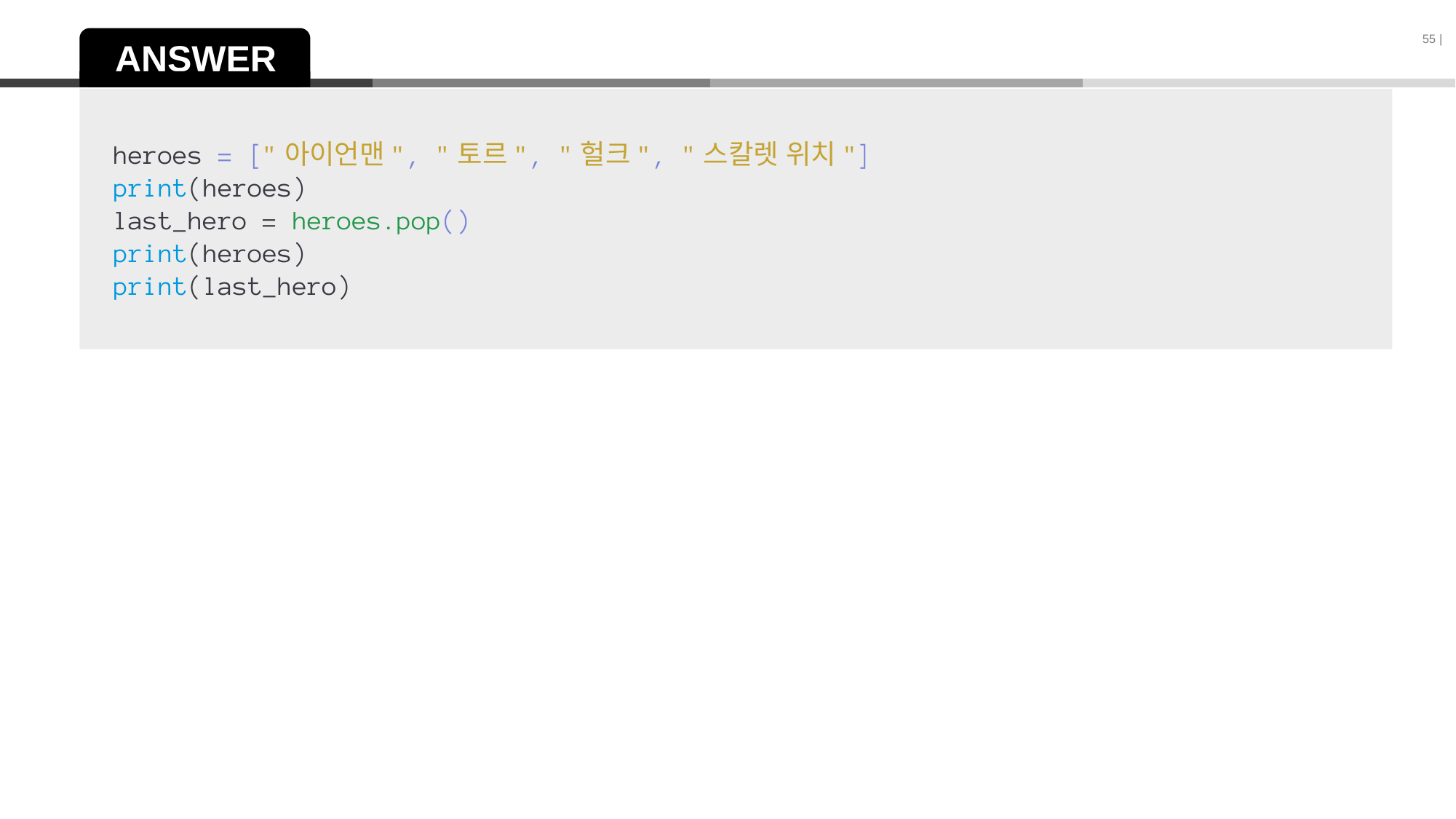

55 |

ANSWER

heroes = ["아이언맨", "토르", "헐크", "스칼렛 위치"]
print(heroes)
last_hero = heroes.pop()
print(heroes)
print(last_hero)